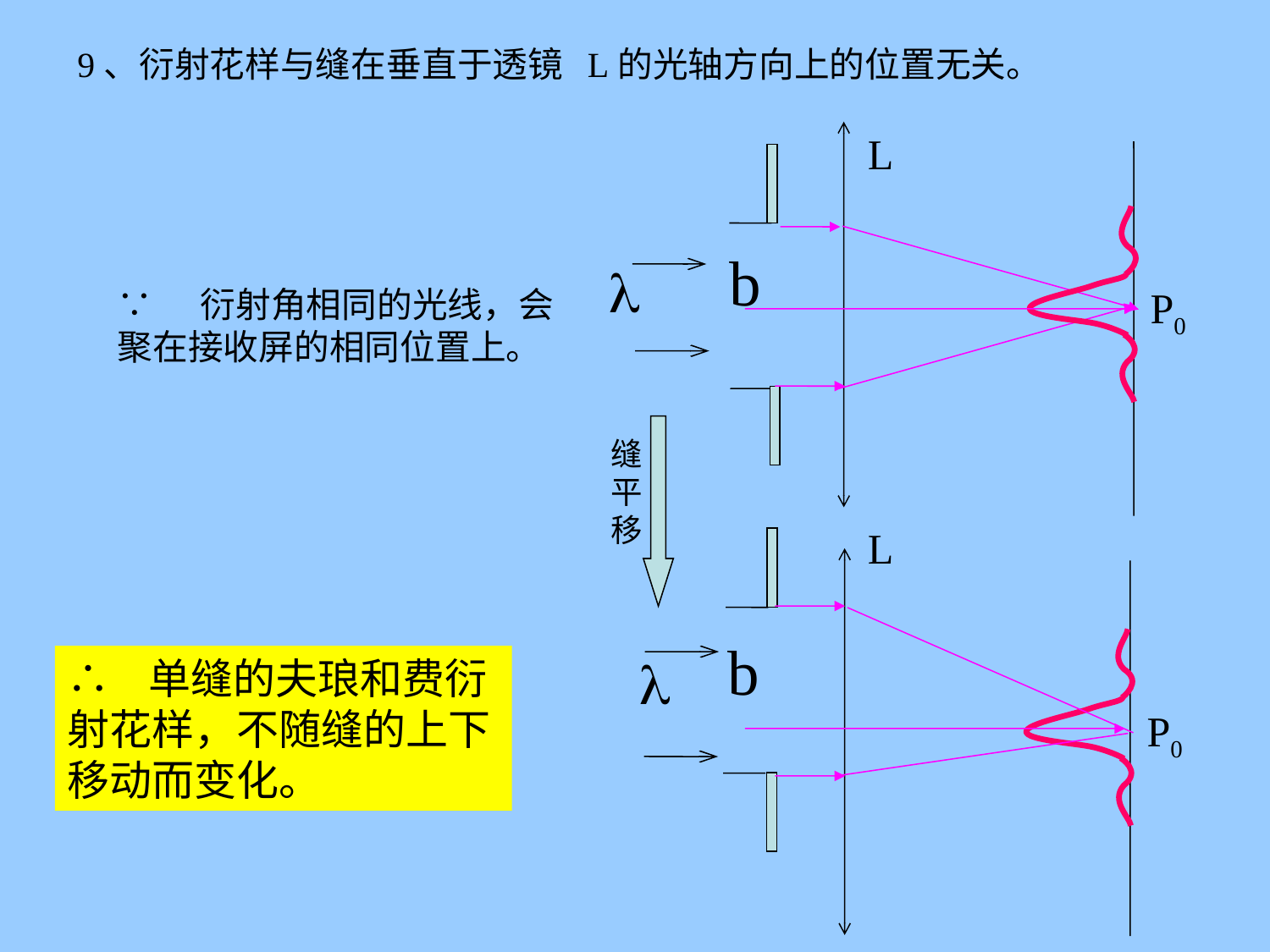

9、衍射花样与缝在垂直于透镜  L的光轴方向上的位置无关。
L

b

λ

P0

∵     衍射角相同的光线，会聚在接收屏的相同位置上。

缝平移
L

b
λ

P0

∴   单缝的夫琅和费衍射花样，不随缝的上下移动而变化。